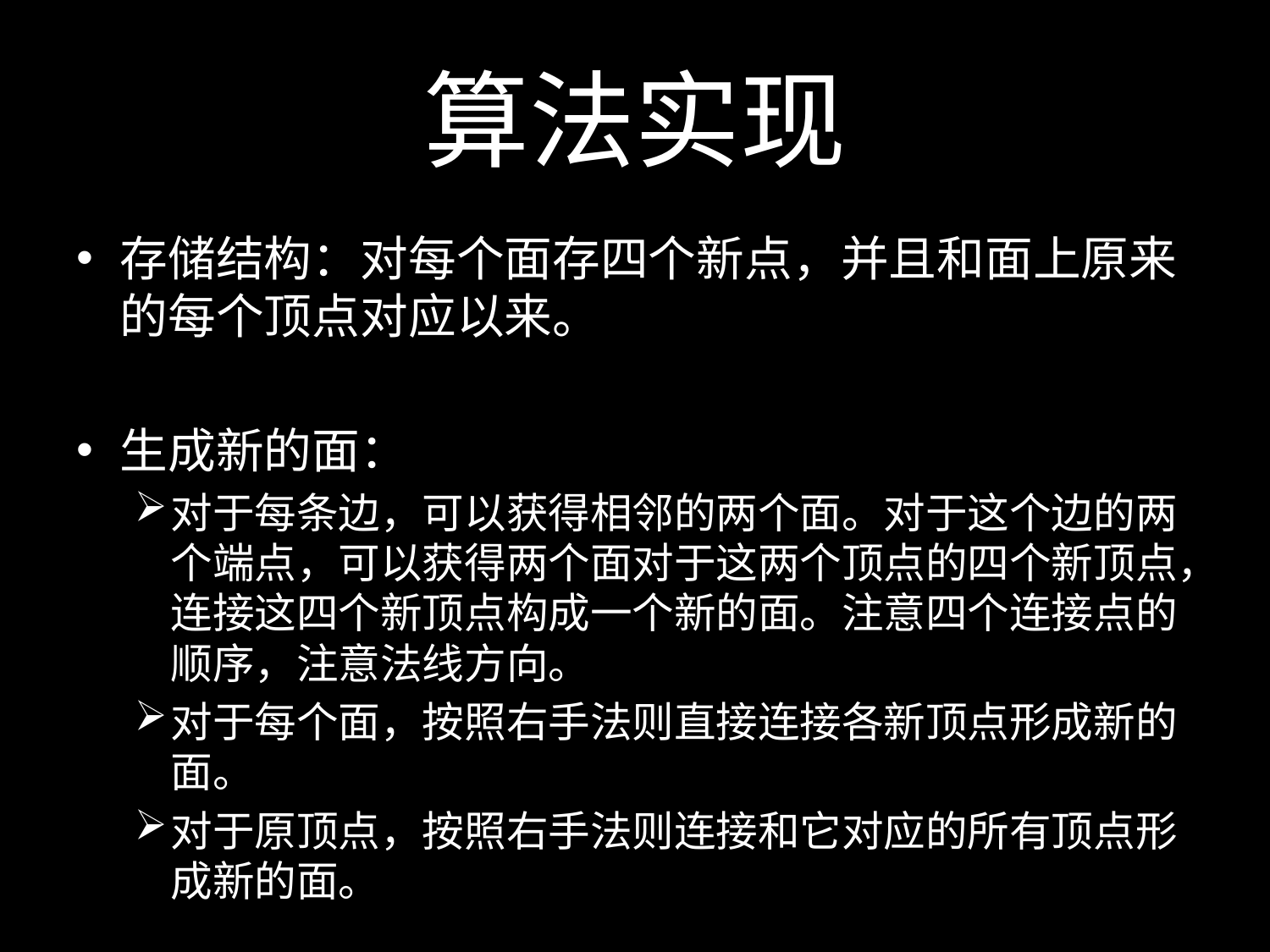

# 算法实现
存储结构：对每个面存四个新点，并且和面上原来的每个顶点对应以来。

生成新的面：
对于每条边，可以获得相邻的两个面。对于这个边的两个端点，可以获得两个面对于这两个顶点的四个新顶点，连接这四个新顶点构成一个新的面。注意四个连接点的顺序，注意法线方向。
对于每个面，按照右手法则直接连接各新顶点形成新的面。
对于原顶点，按照右手法则连接和它对应的所有顶点形成新的面。